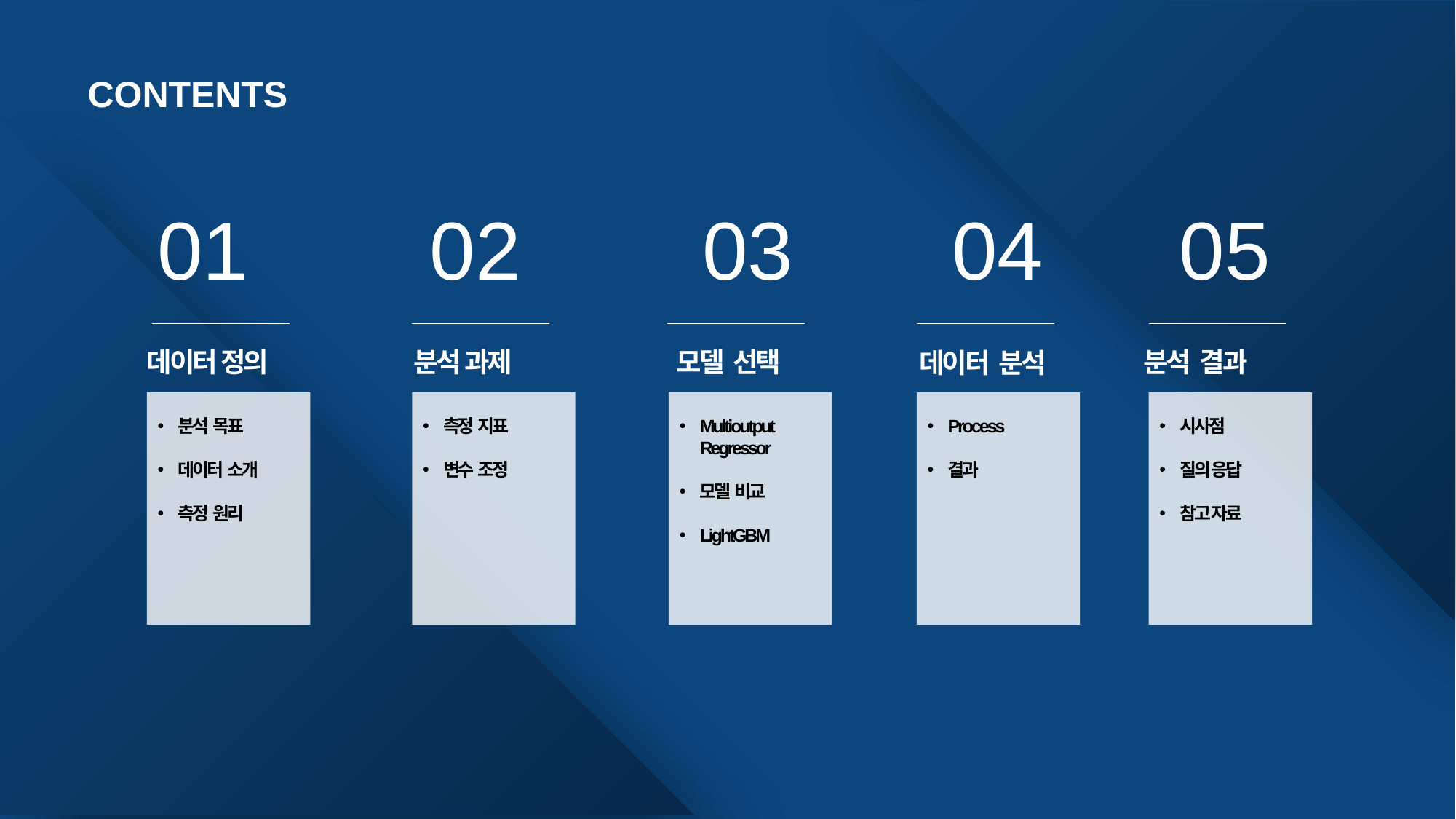

CONTENTS
01        02        03       04      05
데이터 정의

분석  목표

데이터  소개

측정  원리

분석 과제

측정  지표

변수  조정

모델  선택

Multioutput Regressor

모델  비교

LightGBM
데이터  분석

Process

결과

분석  결과

시사점

질의 응답

참고 자료